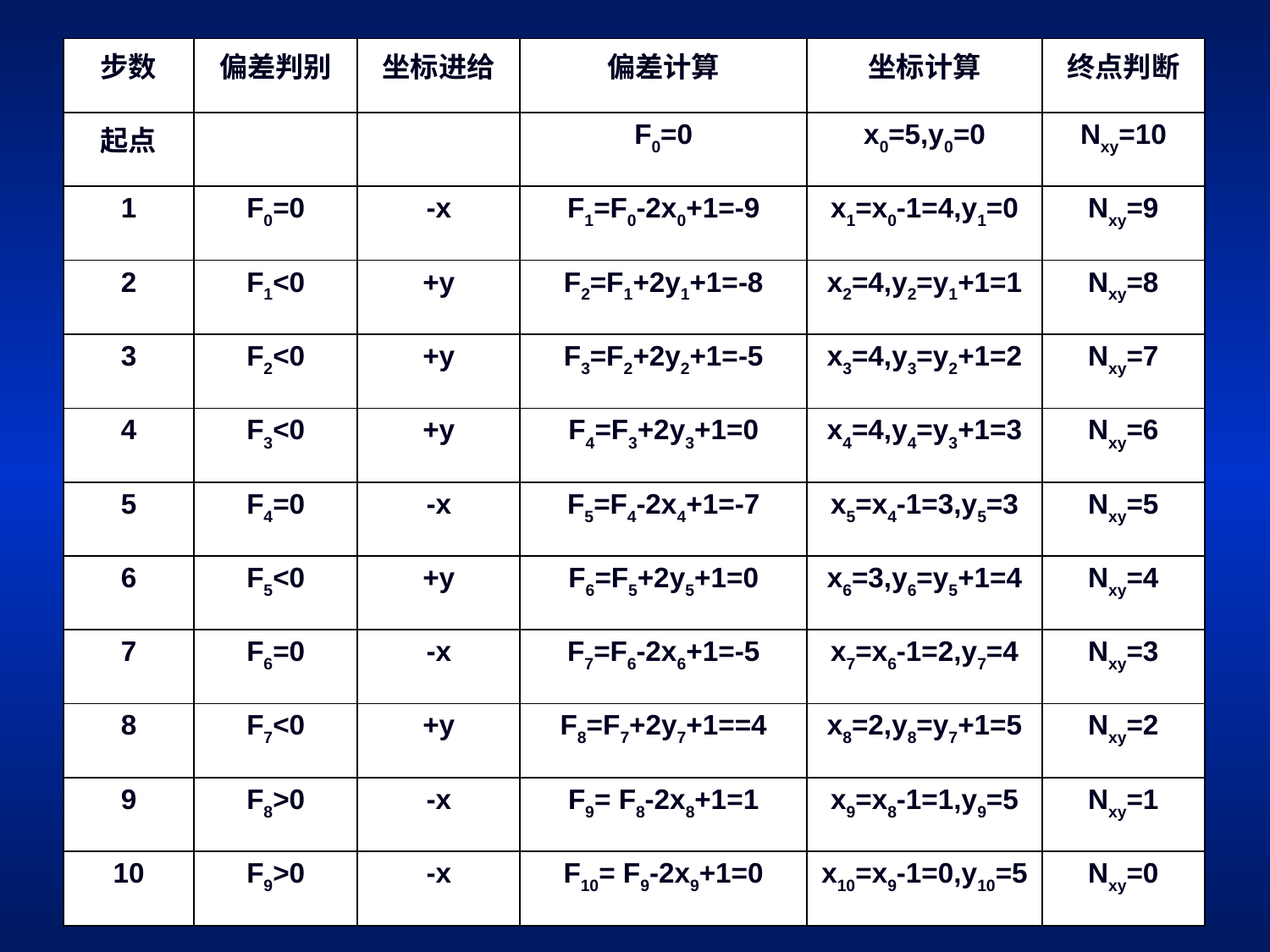

| 步数 | 偏差判别 | 坐标进给 | 偏差计算 | 坐标计算 | 终点判断 |
| --- | --- | --- | --- | --- | --- |
| 起点 |  |  | F0=0 | x0=5,y0=0 | Nxy=10 |
| 1 | F0=0 | -x | F1=F0-2x0+1=-9 | x1=x0-1=4,y1=0 | Nxy=9 |
| 2 | F1<0 | +y | F2=F1+2y1+1=-8 | x2=4,y2=y1+1=1 | Nxy=8 |
| 3 | F2<0 | +y | F3=F2+2y2+1=-5 | x3=4,y3=y2+1=2 | Nxy=7 |
| 4 | F3<0 | +y | F4=F3+2y3+1=0 | x4=4,y4=y3+1=3 | Nxy=6 |
| 5 | F4=0 | -x | F5=F4-2x4+1=-7 | x5=x4-1=3,y5=3 | Nxy=5 |
| 6 | F5<0 | +y | F6=F5+2y5+1=0 | x6=3,y6=y5+1=4 | Nxy=4 |
| 7 | F6=0 | -x | F7=F6-2x6+1=-5 | x7=x6-1=2,y7=4 | Nxy=3 |
| 8 | F7<0 | +y | F8=F7+2y7+1==4 | x8=2,y8=y7+1=5 | Nxy=2 |
| 9 | F8>0 | -x | F9= F8-2x8+1=1 | x9=x8-1=1,y9=5 | Nxy=1 |
| 10 | F9>0 | -x | F10= F9-2x9+1=0 | x10=x9-1=0,y10=5 | Nxy=0 |